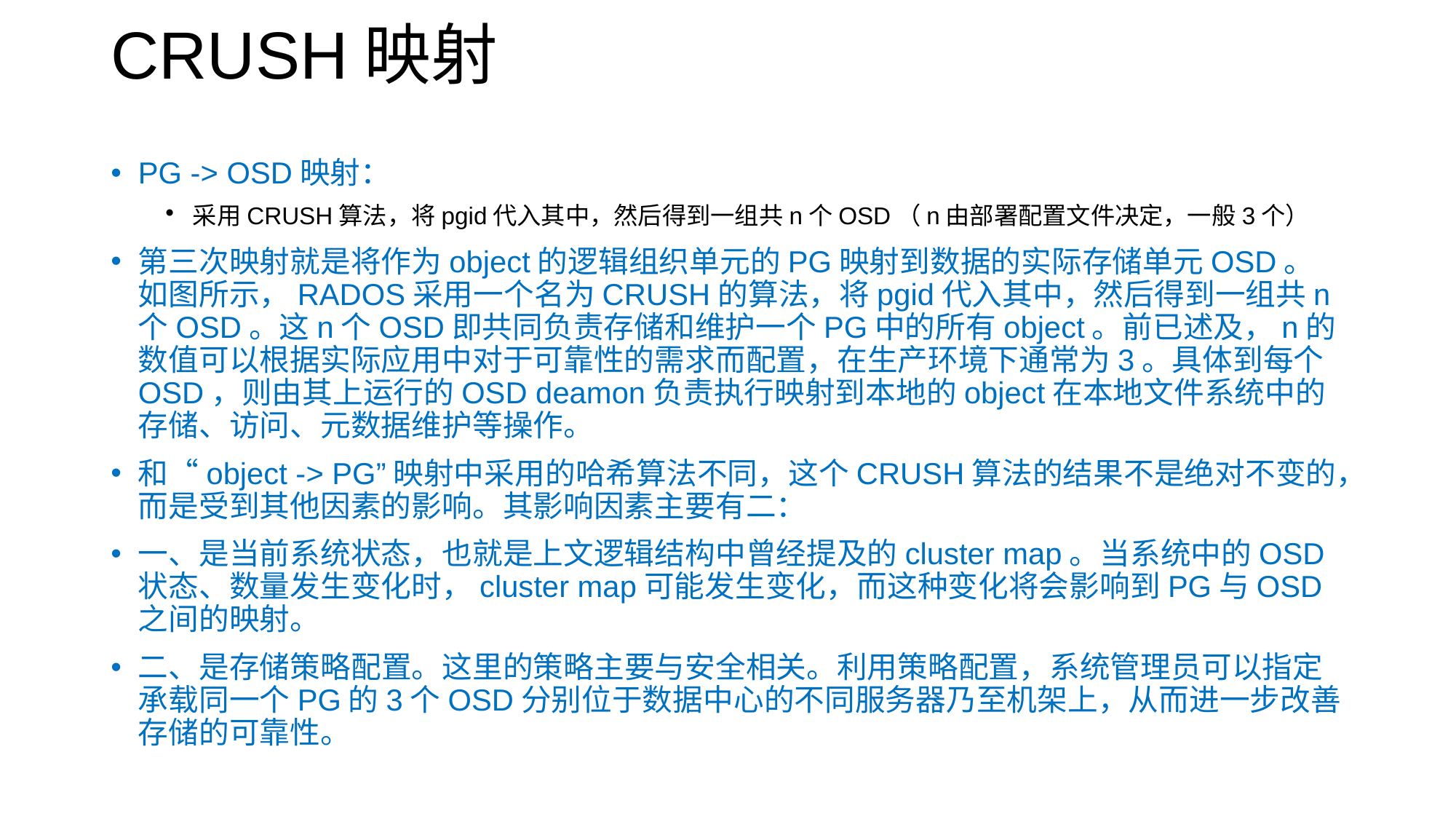

# CRUSH映射
PG -> OSD映射：
采用CRUSH算法，将pgid代入其中，然后得到一组共n个OSD（n由部署配置文件决定，一般3个）
第三次映射就是将作为object的逻辑组织单元的PG映射到数据的实际存储单元OSD。如图所示，RADOS采用一个名为CRUSH的算法，将pgid代入其中，然后得到一组共n个OSD。这n个OSD即共同负责存储和维护一个PG中的所有object。前已述及，n的数值可以根据实际应用中对于可靠性的需求而配置，在生产环境下通常为3。具体到每个OSD，则由其上运行的OSD deamon负责执行映射到本地的object在本地文件系统中的存储、访问、元数据维护等操作。
和“object -> PG”映射中采用的哈希算法不同，这个CRUSH算法的结果不是绝对不变的，而是受到其他因素的影响。其影响因素主要有二：
一、是当前系统状态，也就是上文逻辑结构中曾经提及的cluster map。当系统中的OSD状态、数量发生变化时，cluster map可能发生变化，而这种变化将会影响到PG与OSD之间的映射。
二、是存储策略配置。这里的策略主要与安全相关。利用策略配置，系统管理员可以指定承载同一个PG的3个OSD分别位于数据中心的不同服务器乃至机架上，从而进一步改善存储的可靠性。